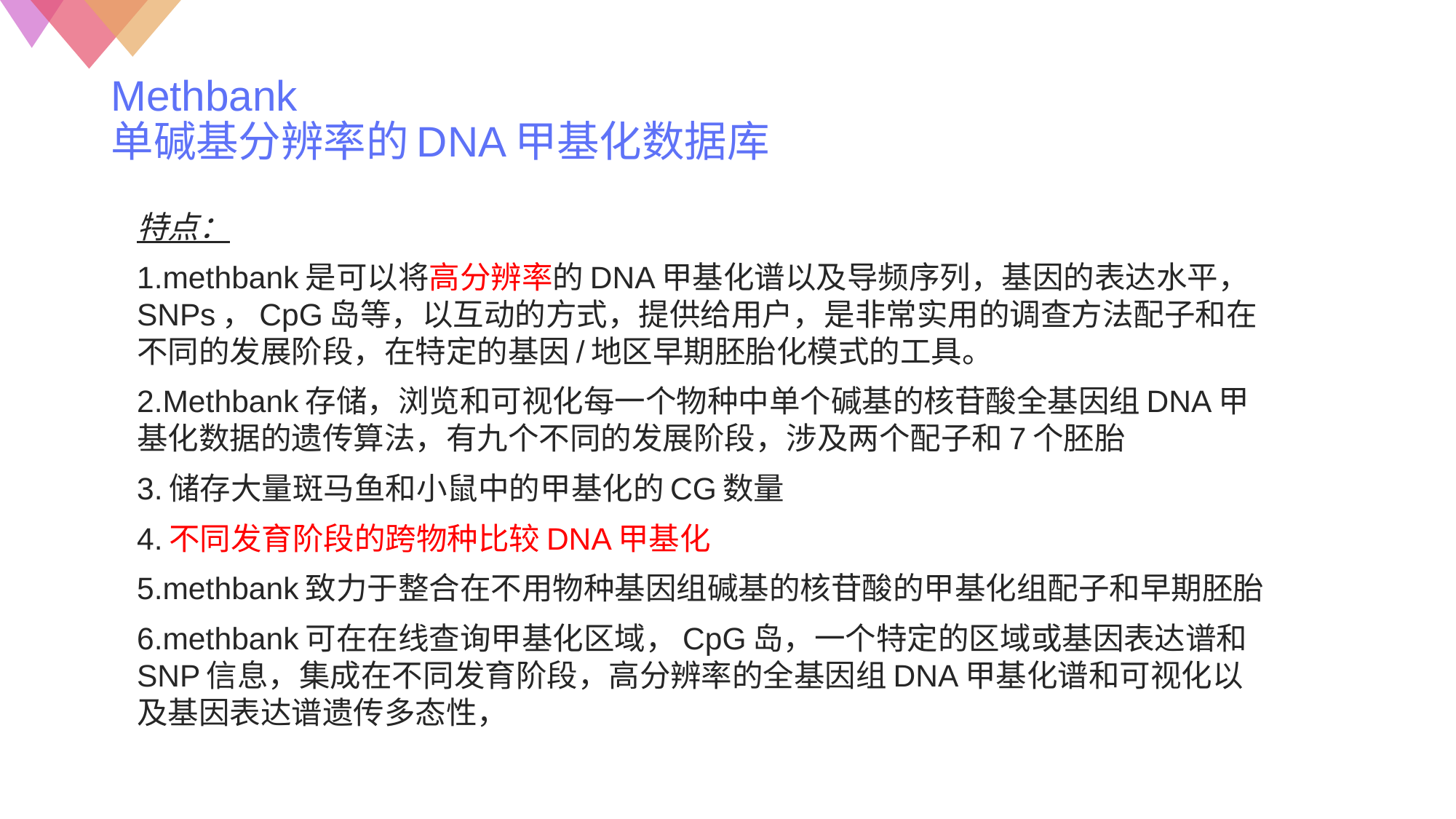

# Methbank 单碱基分辨率的DNA甲基化数据库
特点：
1.methbank是可以将高分辨率的DNA甲基化谱以及导频序列，基因的表达水平，SNPs，CpG岛等，以互动的方式，提供给用户，是非常实用的调查方法配子和在不同的发展阶段，在特定的基因/地区早期胚胎化模式的工具。
2.Methbank存储，浏览和可视化每一个物种中单个碱基的核苷酸全基因组DNA甲基化数据的遗传算法，有九个不同的发展阶段，涉及两个配子和7个胚胎
3.储存大量斑马鱼和小鼠中的甲基化的CG数量
4.不同发育阶段的跨物种比较DNA甲基化
5.methbank致力于整合在不用物种基因组碱基的核苷酸的甲基化组配子和早期胚胎
6.methbank可在在线查询甲基化区域，CpG岛，一个特定的区域或基因表达谱和SNP信息，集成在不同发育阶段，高分辨率的全基因组DNA甲基化谱和可视化以及基因表达谱遗传多态性，